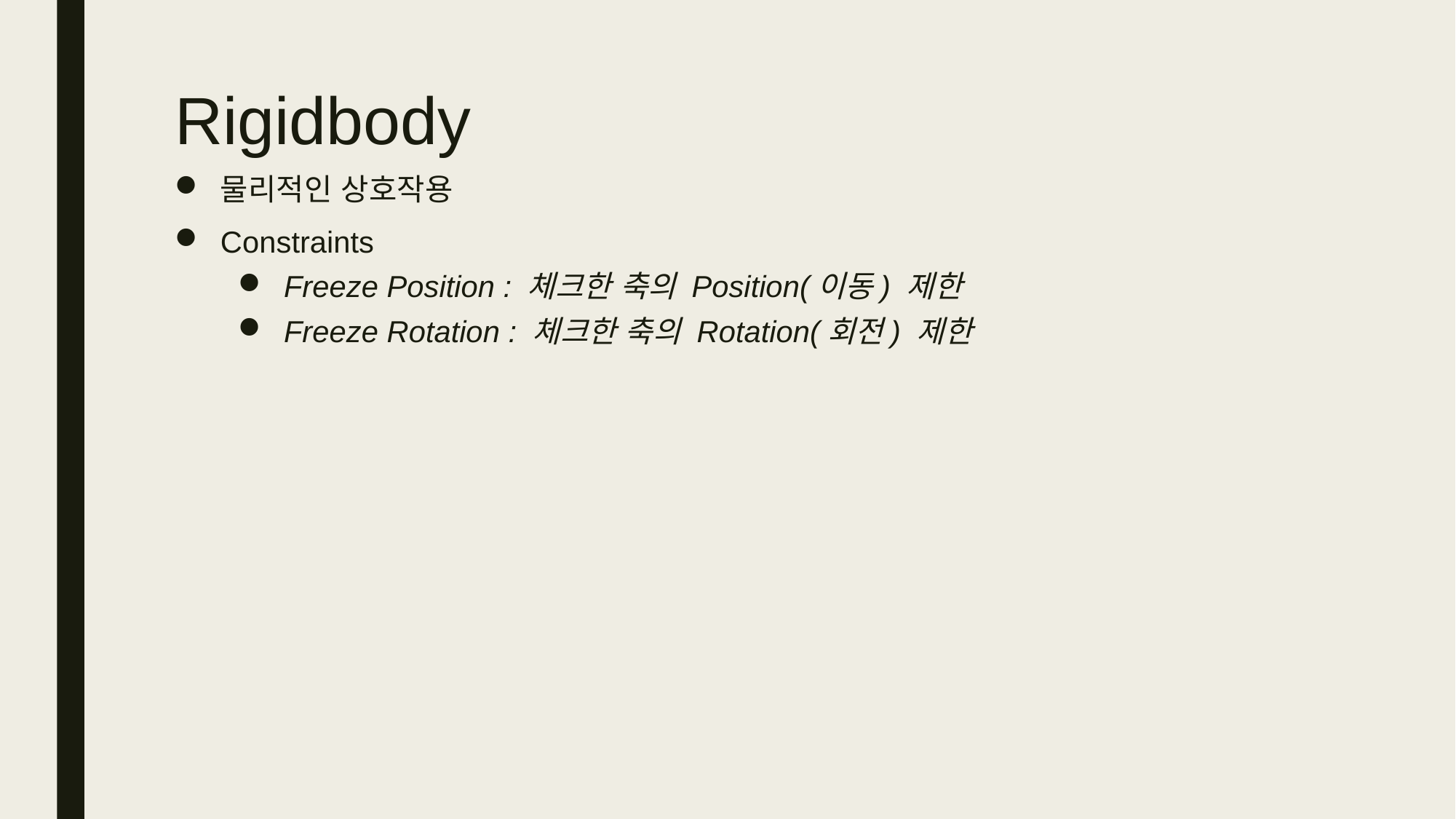

# Rigidbody
물리적인 상호작용
Constraints
Freeze Position : 체크한 축의 Position(이동) 제한
Freeze Rotation : 체크한 축의 Rotation(회전) 제한